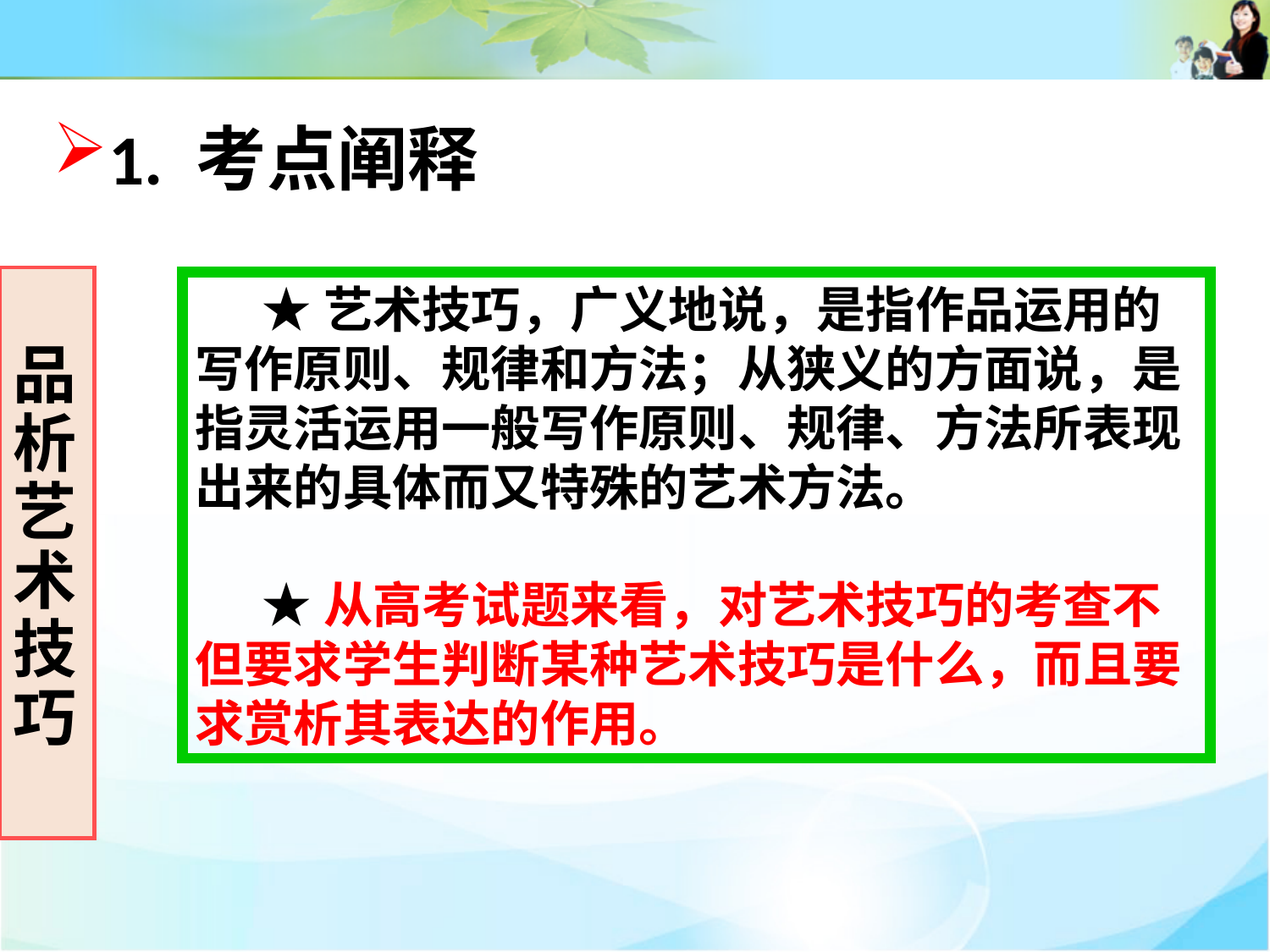

1. 考点阐释

品
析
艺
术
技
巧
      ★艺术技巧，广义地说，是指作品运用的写作原则、规律和方法；从狭义的方面说，是指灵活运用一般写作原则、规律、方法所表现出来的具体而又特殊的艺术方法。

      ★从高考试题来看，对艺术技巧的考查不但要求学生判断某种艺术技巧是什么，而且要求赏析其表达的作用。